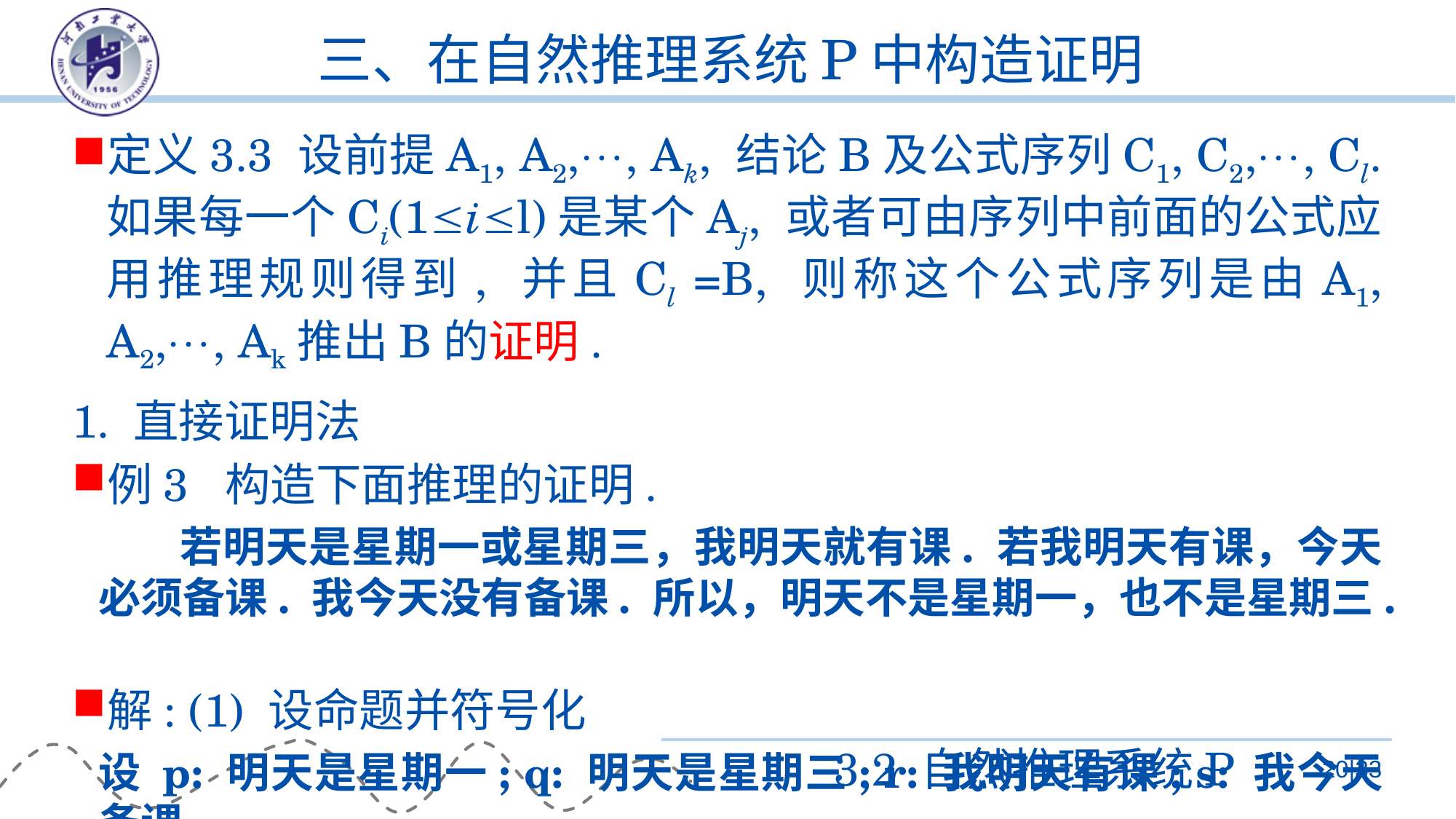

# 三、在自然推理系统P中构造证明
定义3.3 设前提A1, A2,…, Ak, 结论B及公式序列C1, C2,…, Cl. 如果每一个Ci(1≤i≤l)是某个Aj, 或者可由序列中前面的公式应用推理规则得到, 并且Cl =B, 则称这个公式序列是由A1, A2,…, Ak推出B的证明.
1. 直接证明法
例3  构造下面推理的证明.
       若明天是星期一或星期三，我明天就有课. 若我明天有课，今天必须备课. 我今天没有备课. 所以，明天不是星期一，也不是星期三.
解: (1) 设命题并符号化
设 p: 明天是星期一; q: 明天是星期三; r: 我明天有课; s: 我今天备课.
3.2 自然推理系统P
20|33